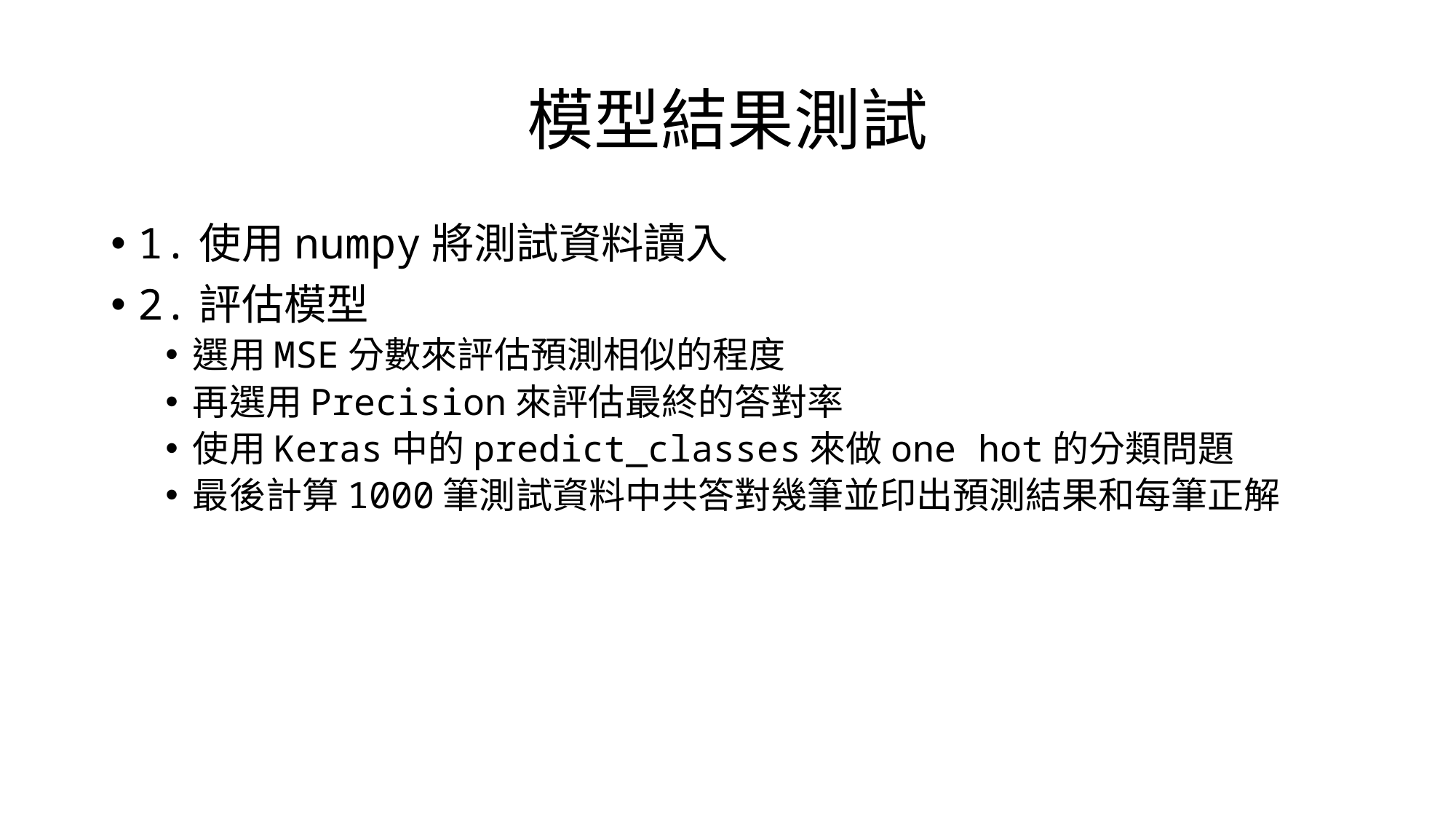

# 模型結果測試
1.使用numpy將測試資料讀入
2.評估模型
選用MSE分數來評估預測相似的程度
再選用Precision來評估最終的答對率
使用Keras中的predict_classes來做one hot的分類問題
最後計算1000筆測試資料中共答對幾筆並印出預測結果和每筆正解